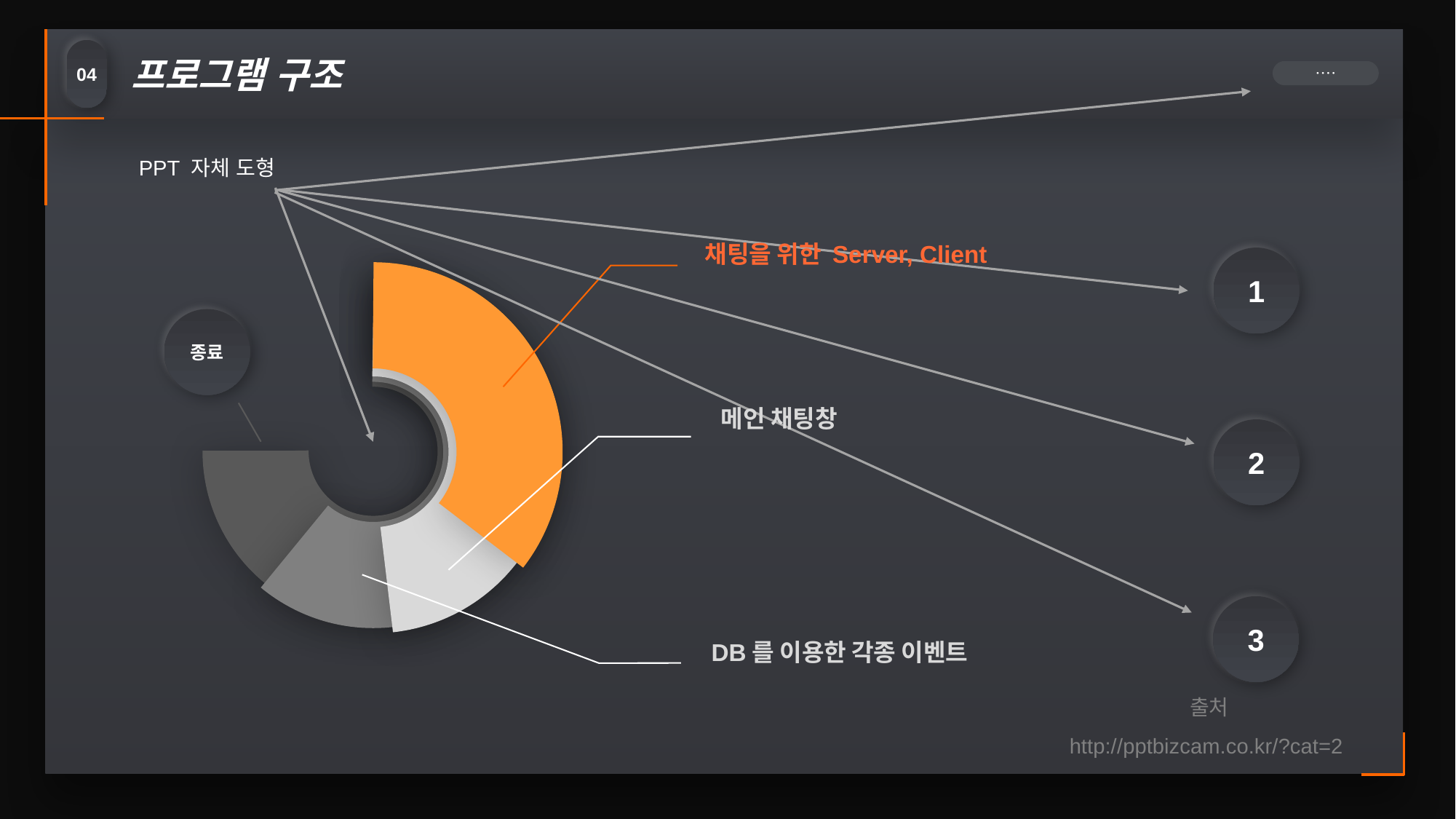

프로그램 구조

04
●  ●  ●  ●

PPT 자체 도형
채팅을 위한 Server, Client

1

종료

메인 채팅창

2

3
DB를 이용한 각종 이벤트
출처
http://pptbizcam.co.kr/?cat=2